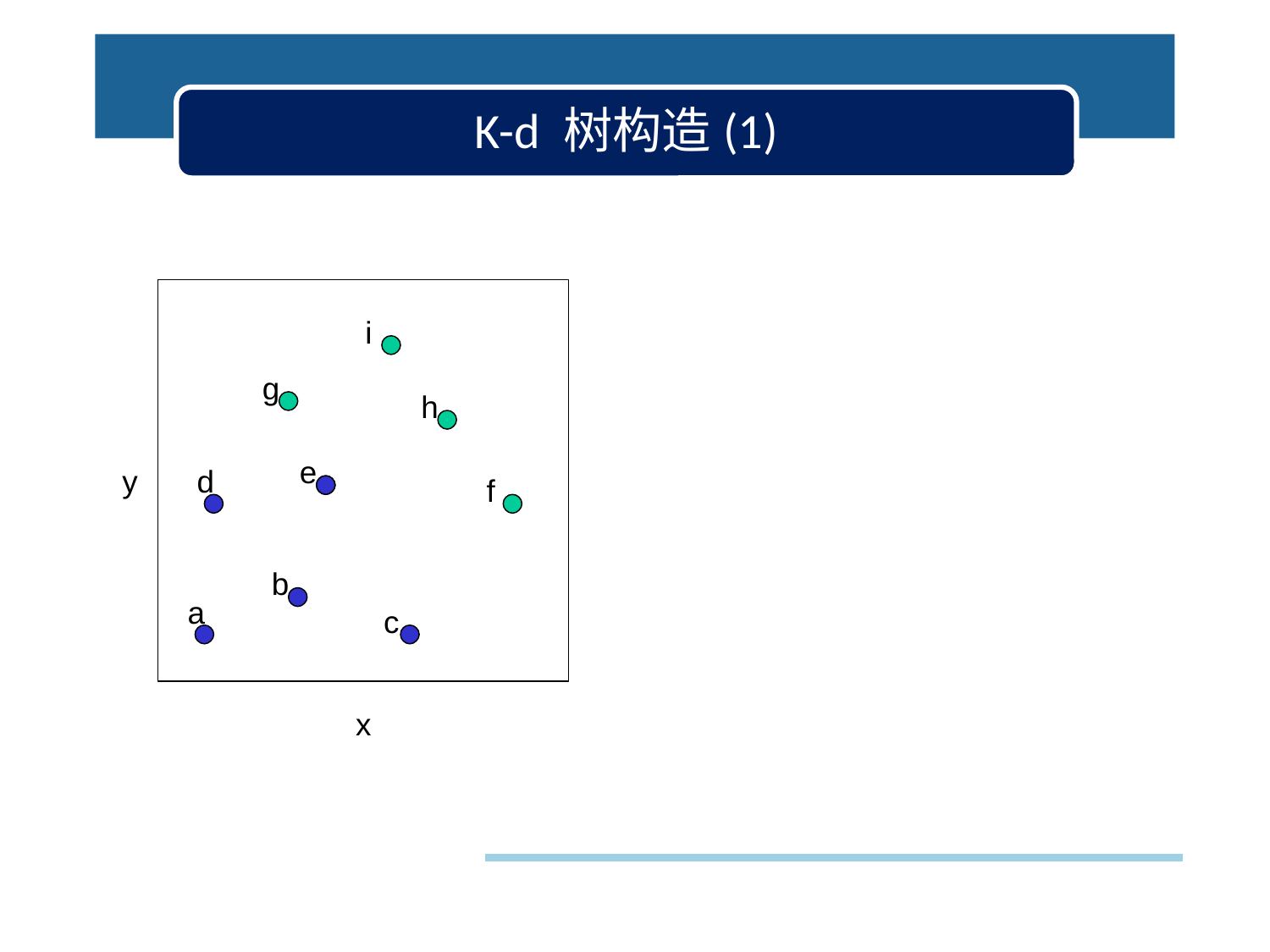

# K-d 树构造(1)

i

g
h

e
y
d
f

b

a
c

x